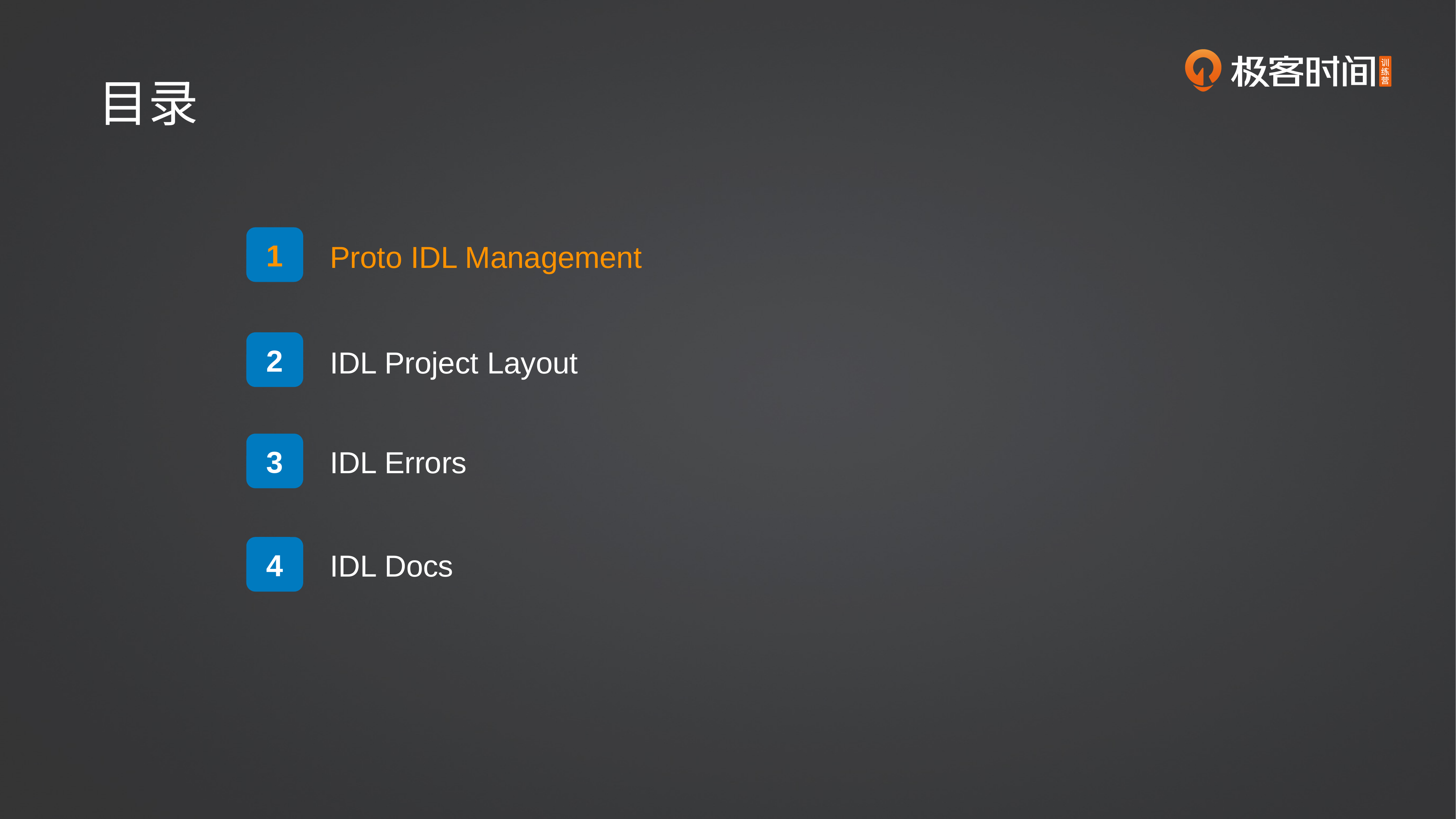

目录
1
Proto IDL Management
2
IDL Project Layout
3
IDL Errors
4
IDL Docs